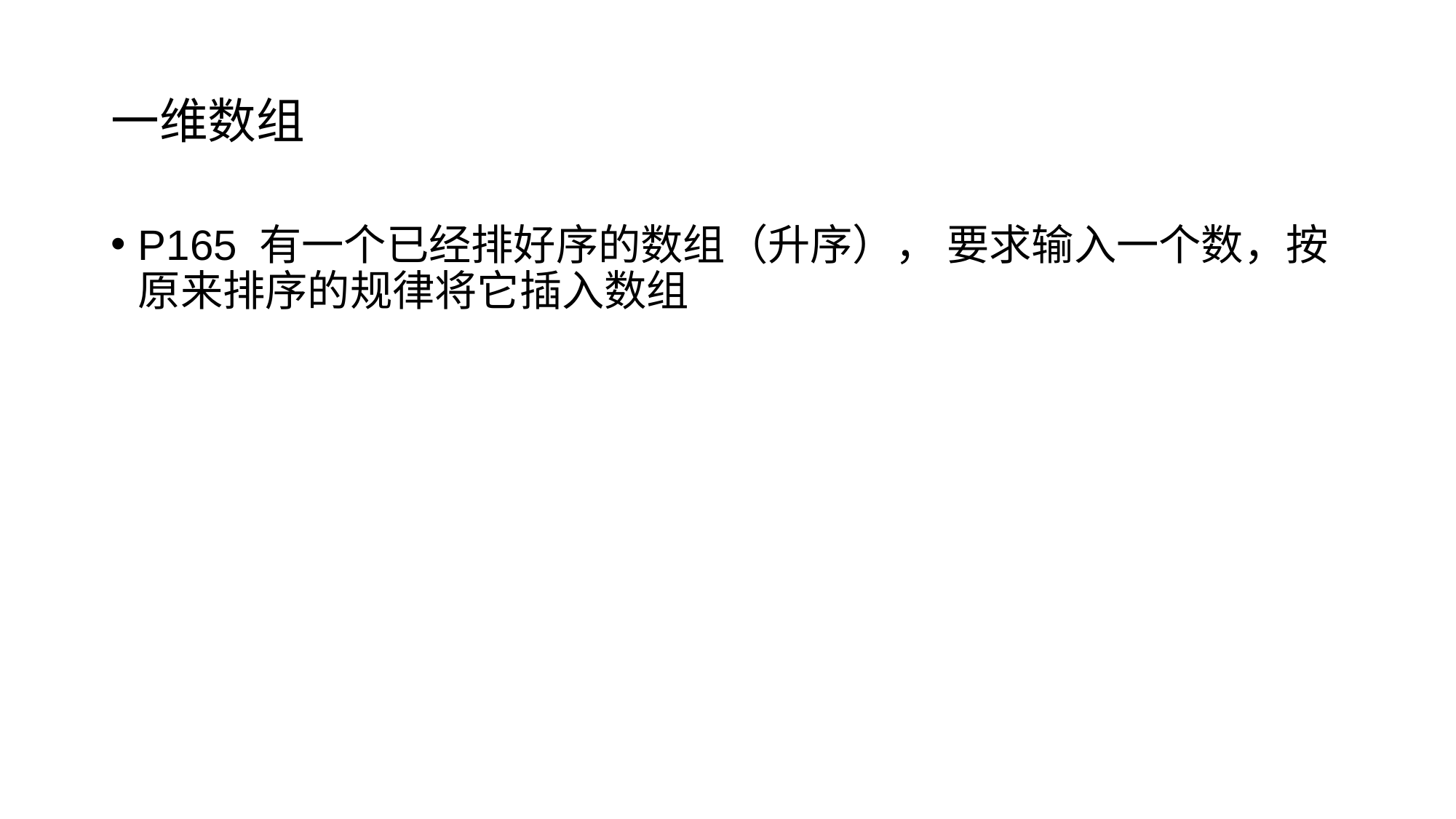

# 一维数组
P165 有一个已经排好序的数组（升序）， 要求输入一个数，按原来排序的规律将它插入数组